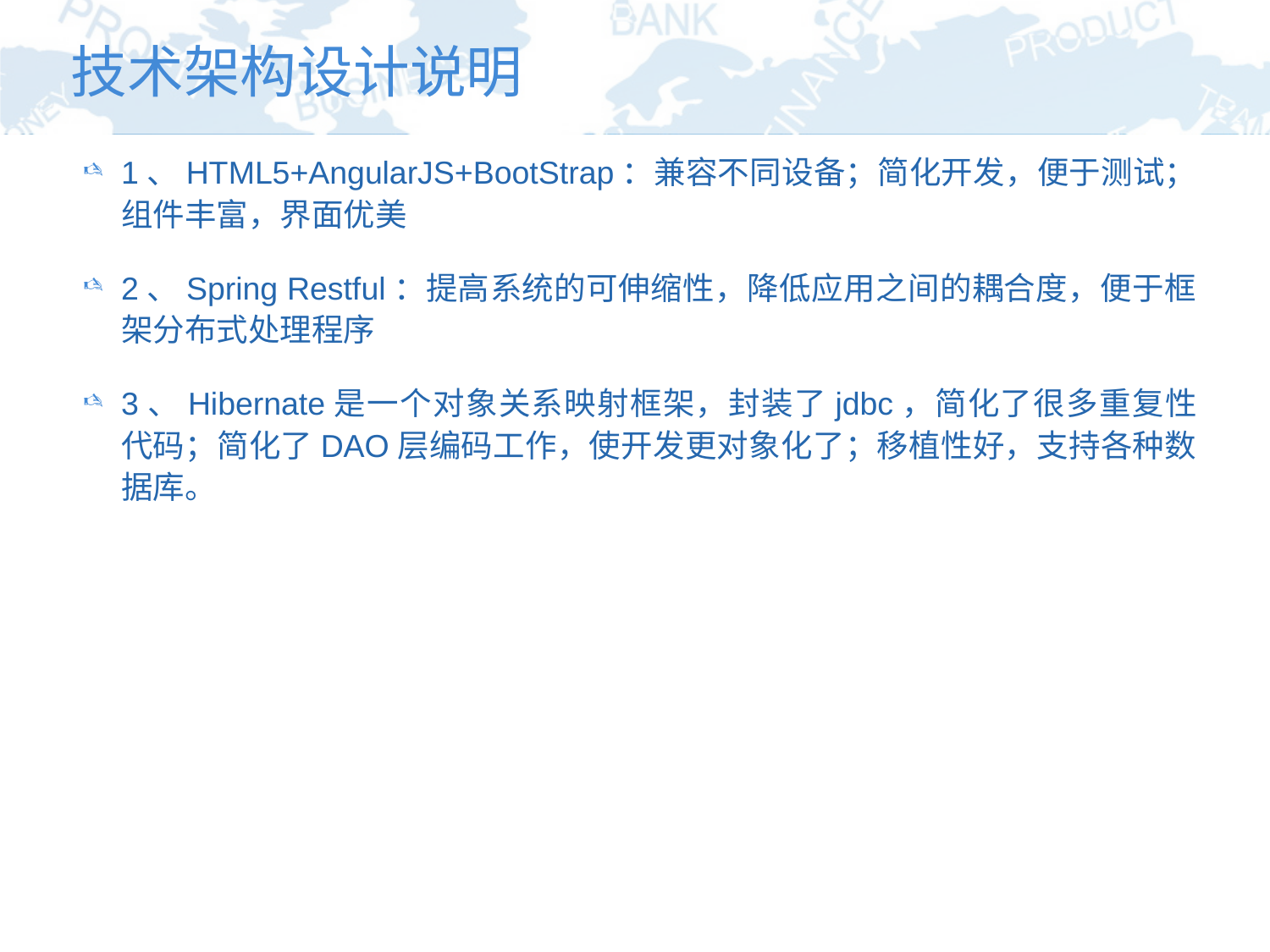

# 技术架构设计说明
1、HTML5+AngularJS+BootStrap：兼容不同设备；简化开发，便于测试；组件丰富，界面优美
2、Spring Restful：提高系统的可伸缩性，降低应用之间的耦合度，便于框架分布式处理程序
3、Hibernate是一个对象关系映射框架，封装了jdbc，简化了很多重复性代码；简化了DAO层编码工作，使开发更对象化了；移植性好，支持各种数据库。